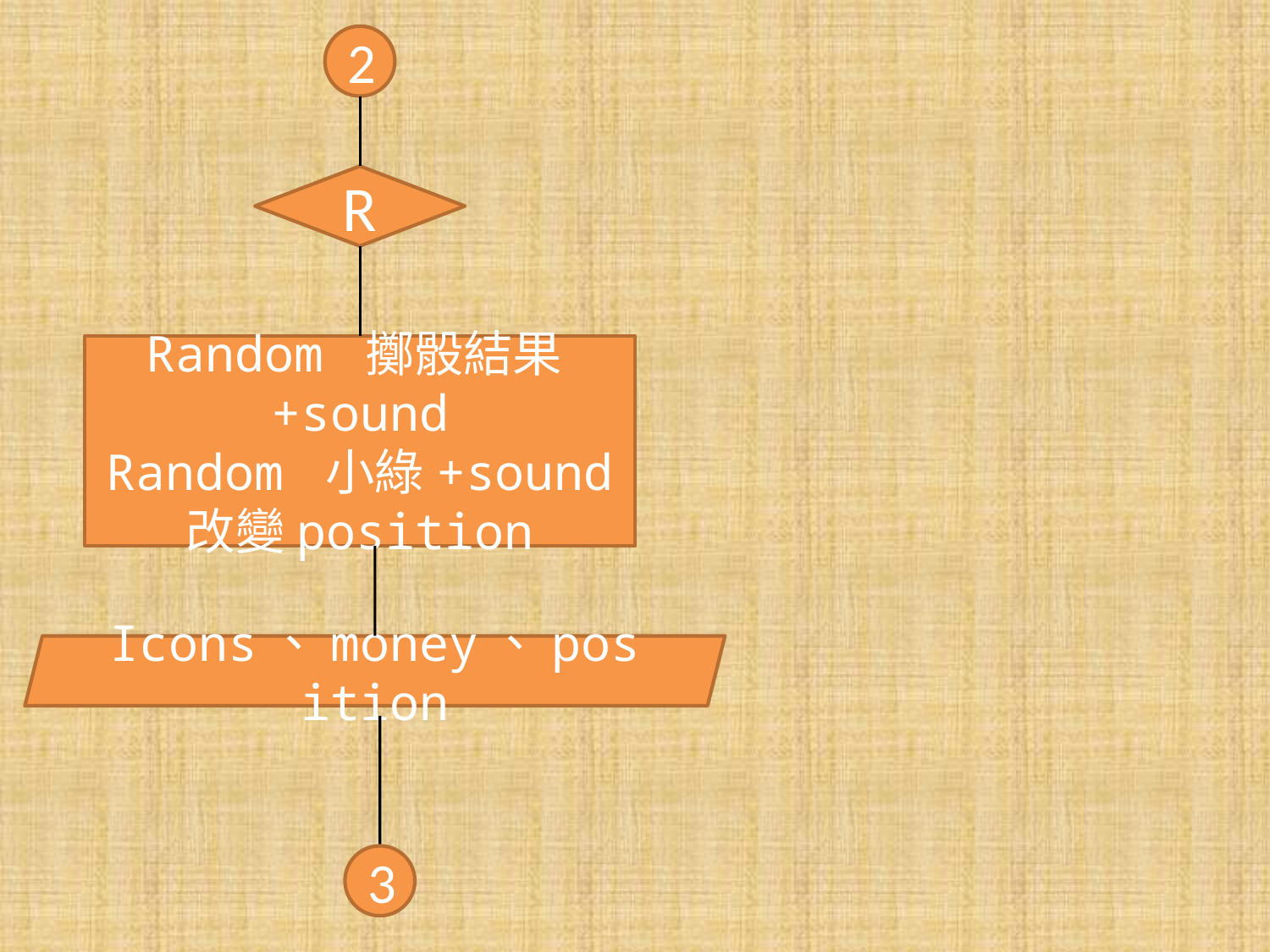

2
R
Random 擲骰結果+sound
Random 小綠+sound
改變position
Icons、money、position
3